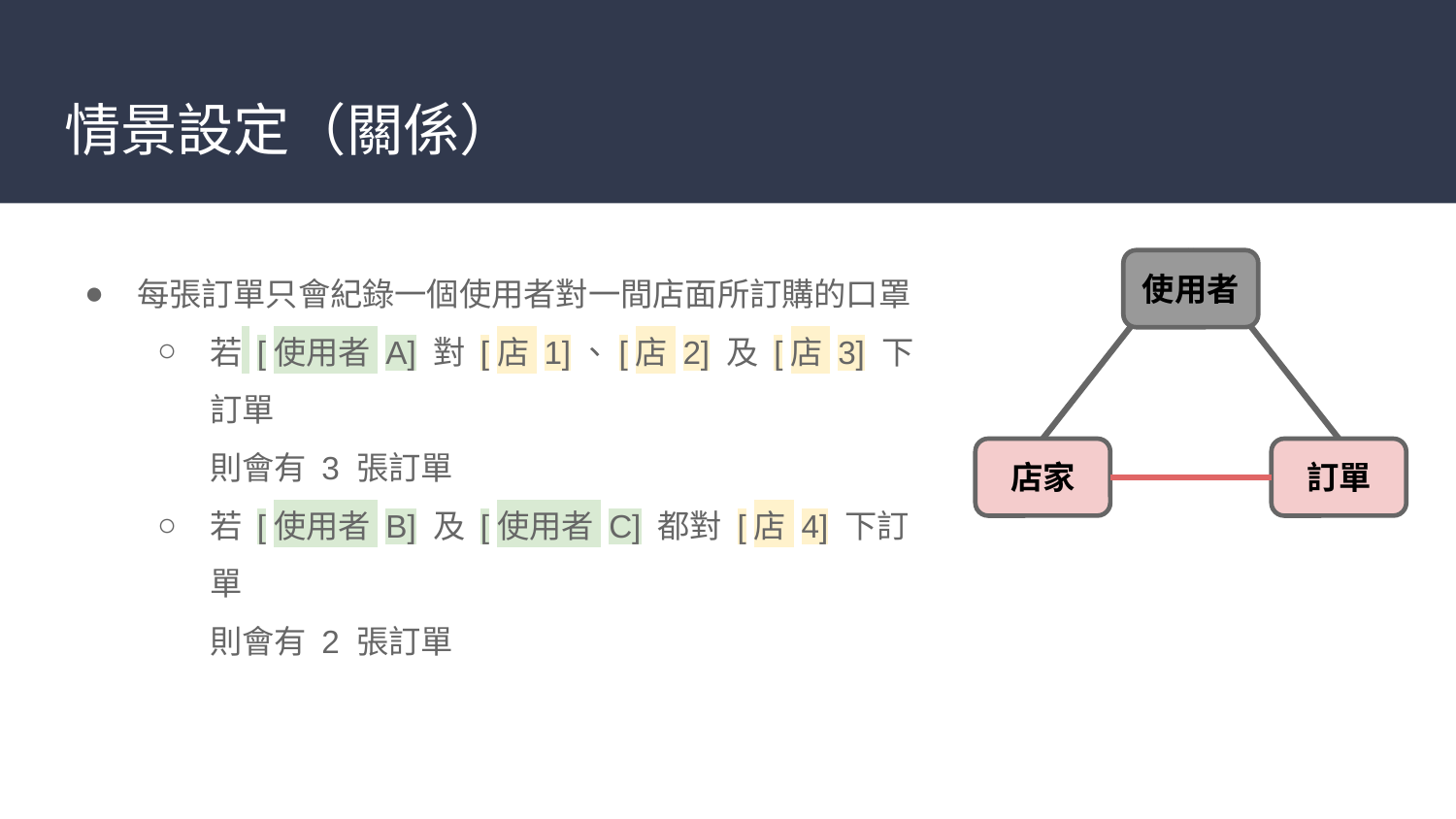

# 情景設定（關係）
每張訂單只會紀錄一個使用者對一間店面所訂購的口罩
若 [使用者 A] 對 [店 1]、[店 2] 及 [店 3] 下訂單
則會有 3 張訂單
若 [使用者 B] 及 [使用者 C] 都對 [店 4] 下訂單
則會有 2 張訂單
使用者
店家
訂單